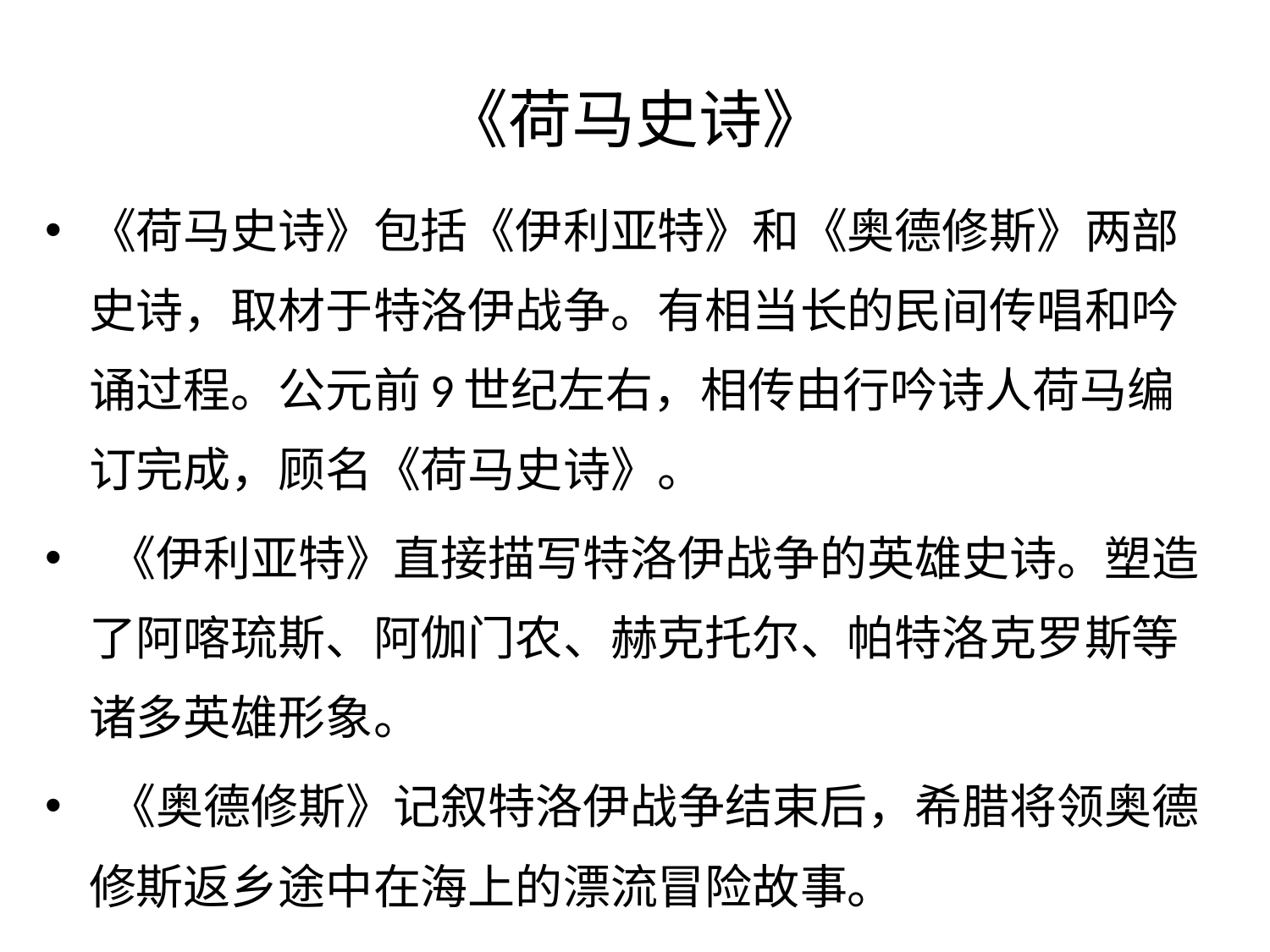

# 《荷马史诗》
《荷马史诗》包括《伊利亚特》和《奥德修斯》两部史诗，取材于特洛伊战争。有相当长的民间传唱和吟诵过程。公元前9世纪左右，相传由行吟诗人荷马编订完成，顾名《荷马史诗》。
 《伊利亚特》直接描写特洛伊战争的英雄史诗。塑造了阿喀琉斯、阿伽门农、赫克托尔、帕特洛克罗斯等诸多英雄形象。
 《奥德修斯》记叙特洛伊战争结束后，希腊将领奥德修斯返乡途中在海上的漂流冒险故事。